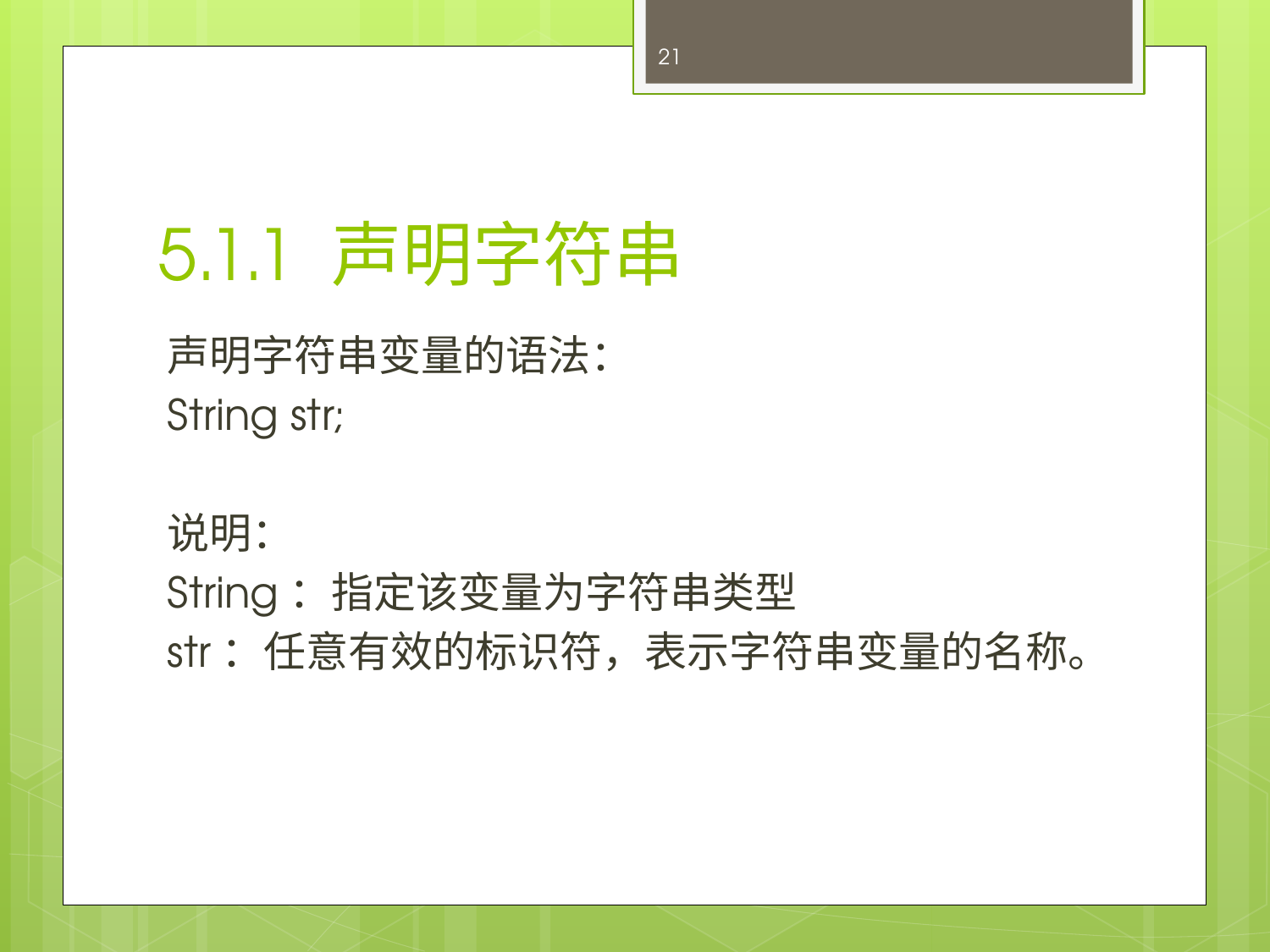

21
# 5.1.1 声明字符串
声明字符串变量的语法：
String str;

说明：
String：指定该变量为字符串类型
str：任意有效的标识符，表示字符串变量的名称。